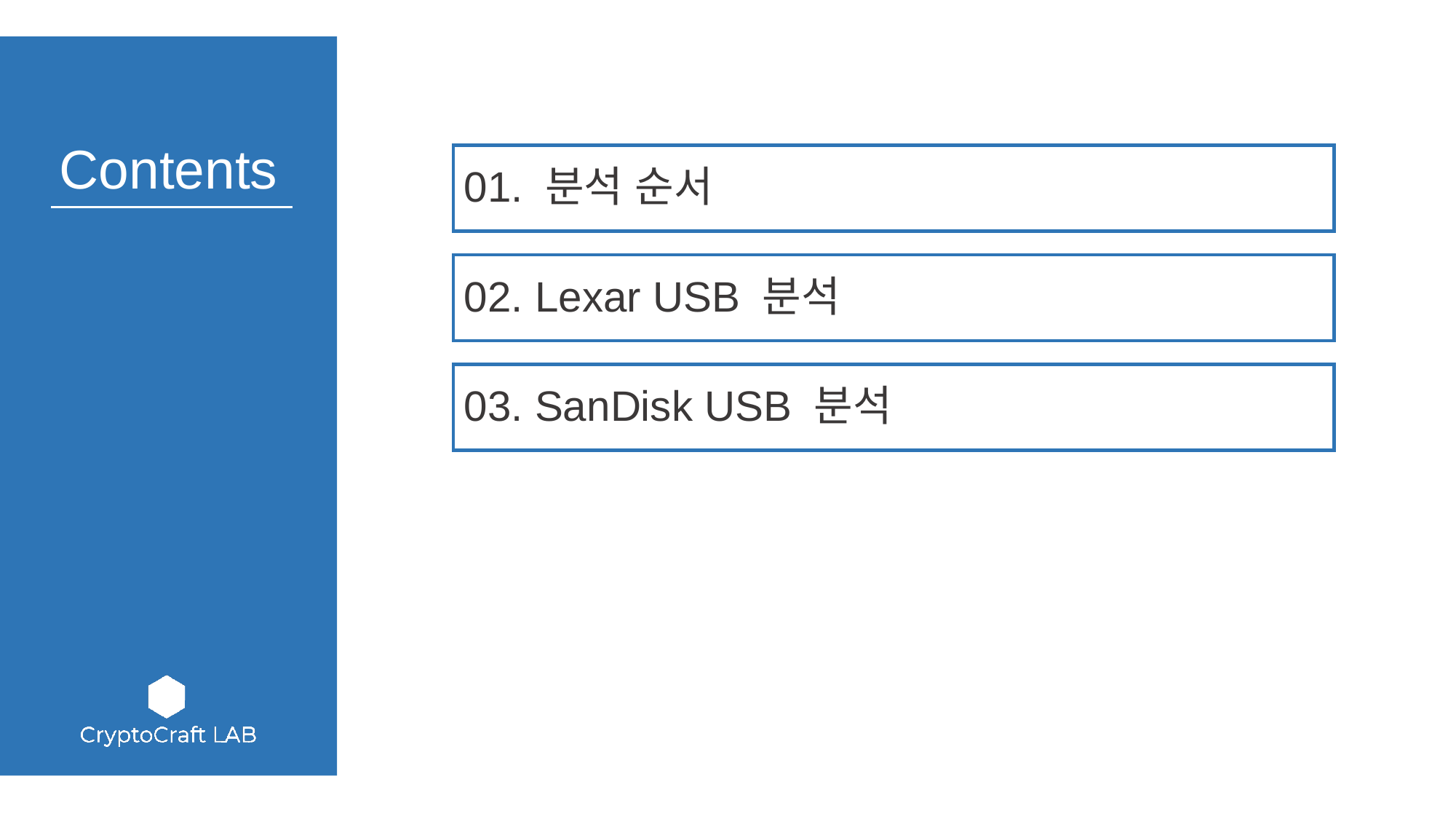

01. 분석 순서
02. Lexar USB 분석
03. SanDisk USB 분석

04. 결론
05.